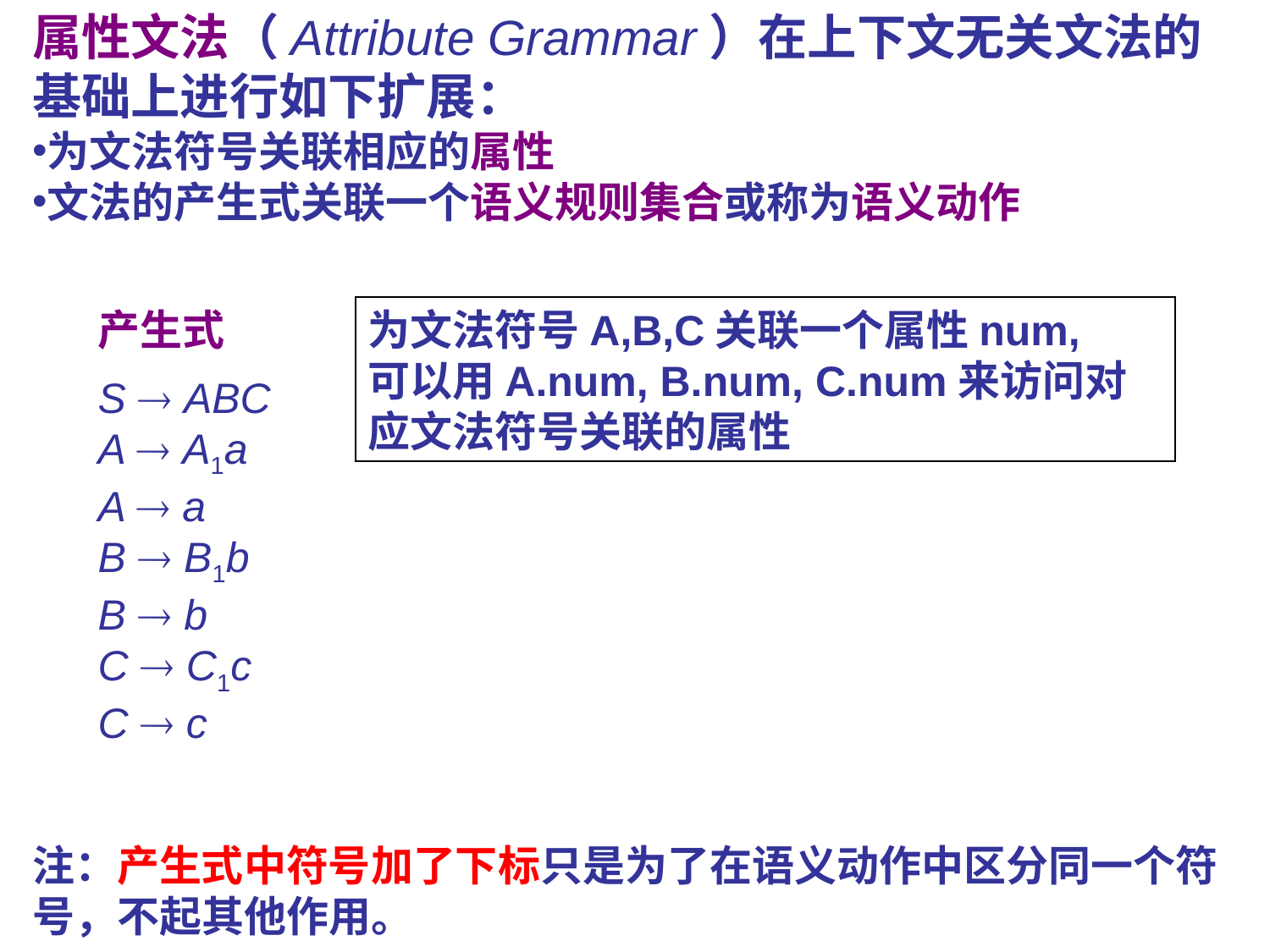

属性文法（Attribute Grammar）在上下文无关文法的基础上进行如下扩展：
为文法符号关联相应的属性
文法的产生式关联一个语义规则集合或称为语义动作
产生式

S → ABC
A → A1a
A → a
B → B1b
B → b
C → C1c
C → c
为文法符号A,B,C关联一个属性num,
可以用A.num, B.num, C.num来访问对应文法符号关联的属性
注：产生式中符号加了下标只是为了在语义动作中区分同一个符号，不起其他作用。